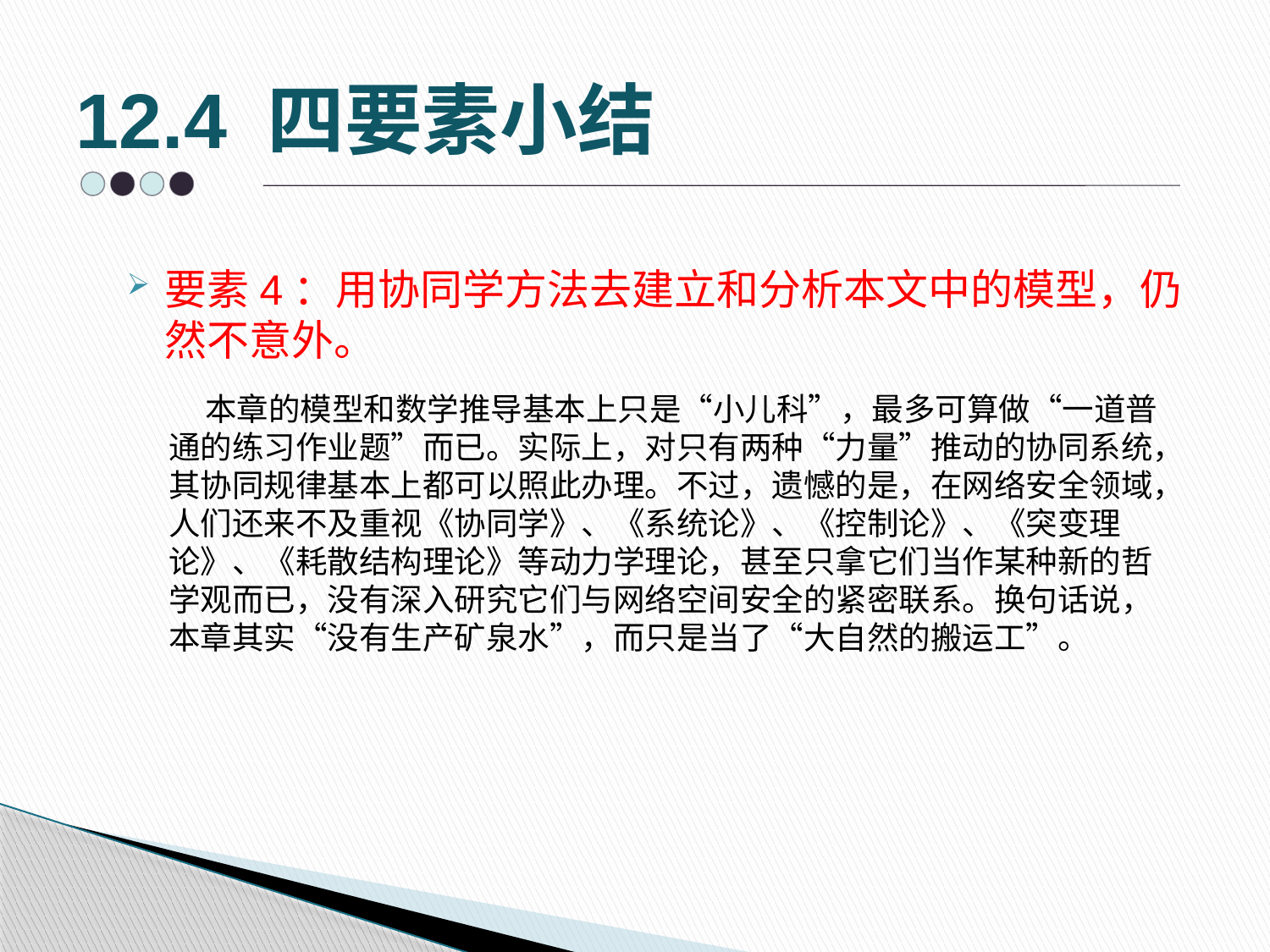

# 12.4 四要素小结

要素4：用协同学方法去建立和分析本文中的模型，仍然不意外。

    本章的模型和数学推导基本上只是“小儿科”，最多可算做“一道普通的练习作业题”而已。实际上，对只有两种“力量”推动的协同系统，其协同规律基本上都可以照此办理。不过，遗憾的是，在网络安全领域，人们还来不及重视《协同学》、《系统论》、《控制论》、《突变理论》、《耗散结构理论》等动力学理论，甚至只拿它们当作某种新的哲学观而已，没有深入研究它们与网络空间安全的紧密联系。换句话说，本章其实“没有生产矿泉水”，而只是当了“大自然的搬运工”。